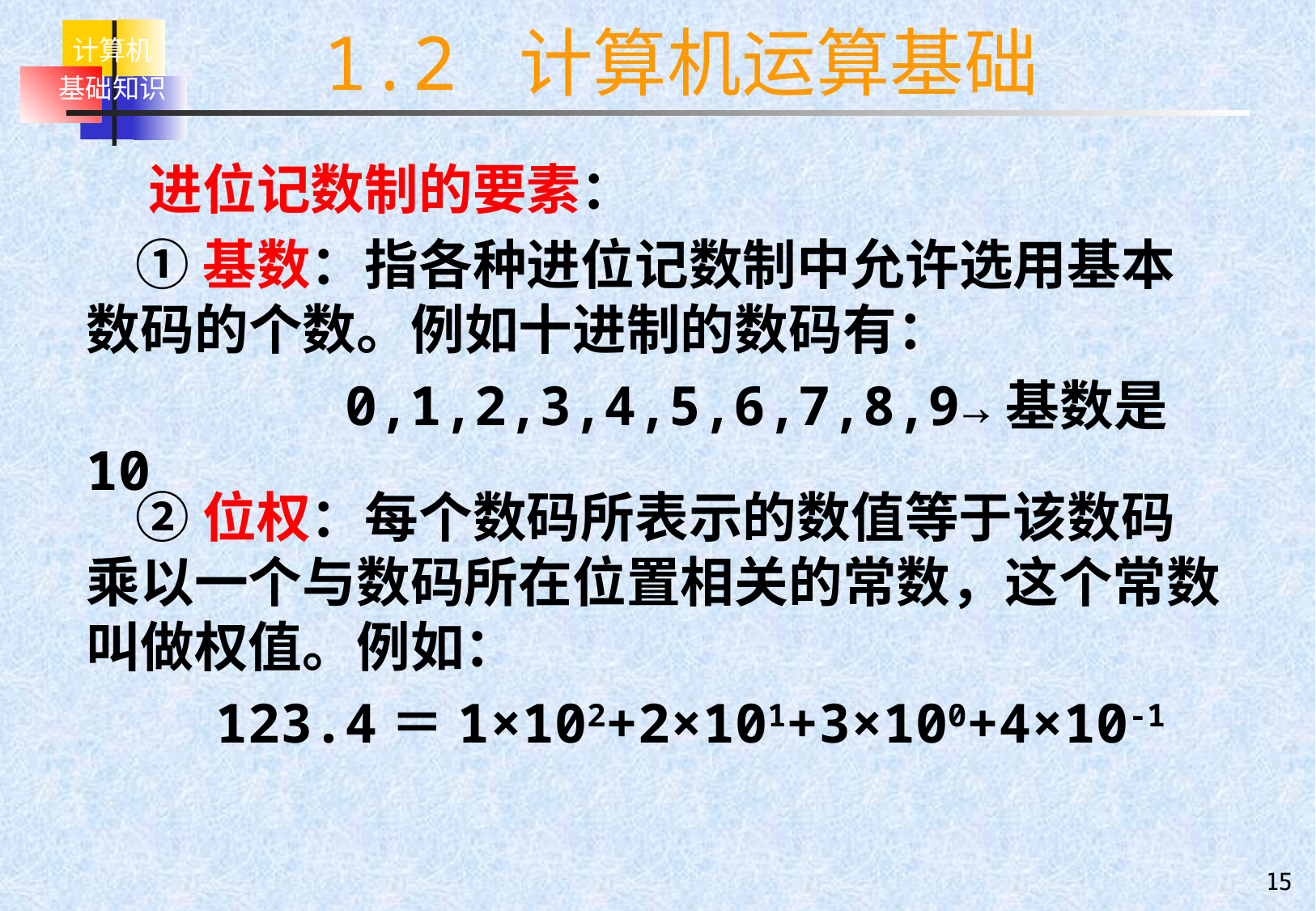

# 1.2 计算机运算基础
    进位记数制的要素：
    ①基数：指各种进位记数制中允许选用基本数码的个数。例如十进制的数码有：
        0,1,2,3,4,5,6,7,8,9→基数是10
    ②位权：每个数码所表示的数值等于该数码乘以一个与数码所在位置相关的常数，这个常数叫做权值。例如：
    123.4＝1×102+2×101+3×100+4×10-1
15